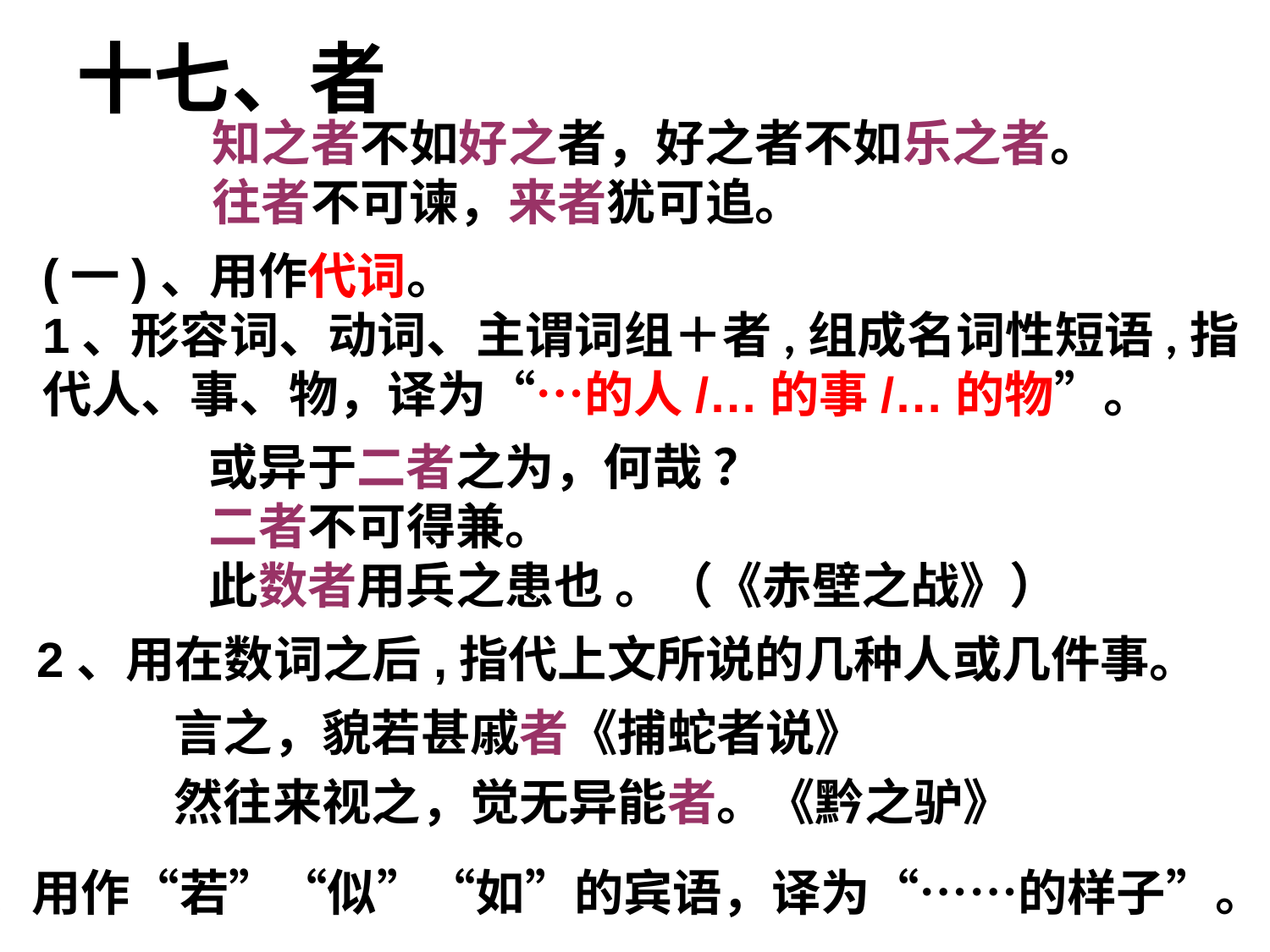

# 十七、者
知之者不如好之者，好之者不如乐之者。
往者不可谏，来者犹可追。
(一)、用作代词。
1、形容词、动词、主谓词组＋者,组成名词性短语,指代人、事、物，译为“…的人/…的事/…的物”。
或异于二者之为，何哉 ？
二者不可得兼。
此数者用兵之患也 。（《赤壁之战》）
2、用在数词之后,指代上文所说的几种人或几件事。
言之，貌若甚戚者《捕蛇者说》
然往来视之，觉无异能者。《黔之驴》
3、用作“若”“似”“如”的宾语，译为“……的样子”。